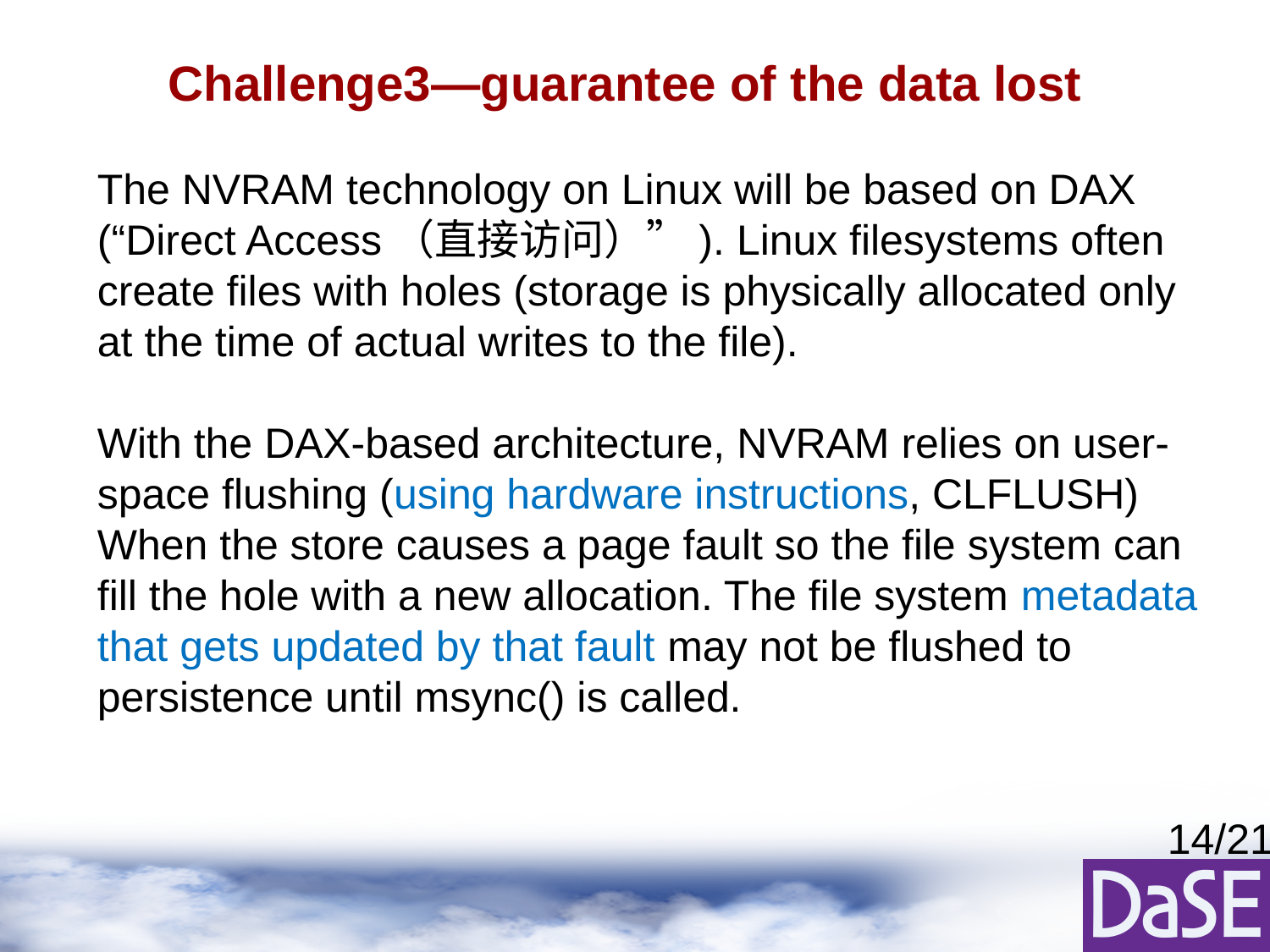

# Challenge3—guarantee of the data lost
The NVRAM technology on Linux will be based on DAX (“Direct Access（直接访问）”). Linux filesystems often create files with holes (storage is physically allocated only at the time of actual writes to the file).

With the DAX-based architecture, NVRAM relies on user-space flushing (using hardware instructions, CLFLUSH) When the store causes a page fault so the file system can fill the hole with a new allocation. The file system metadata
that gets updated by that fault may not be flushed to persistence until msync() is called.
14/21